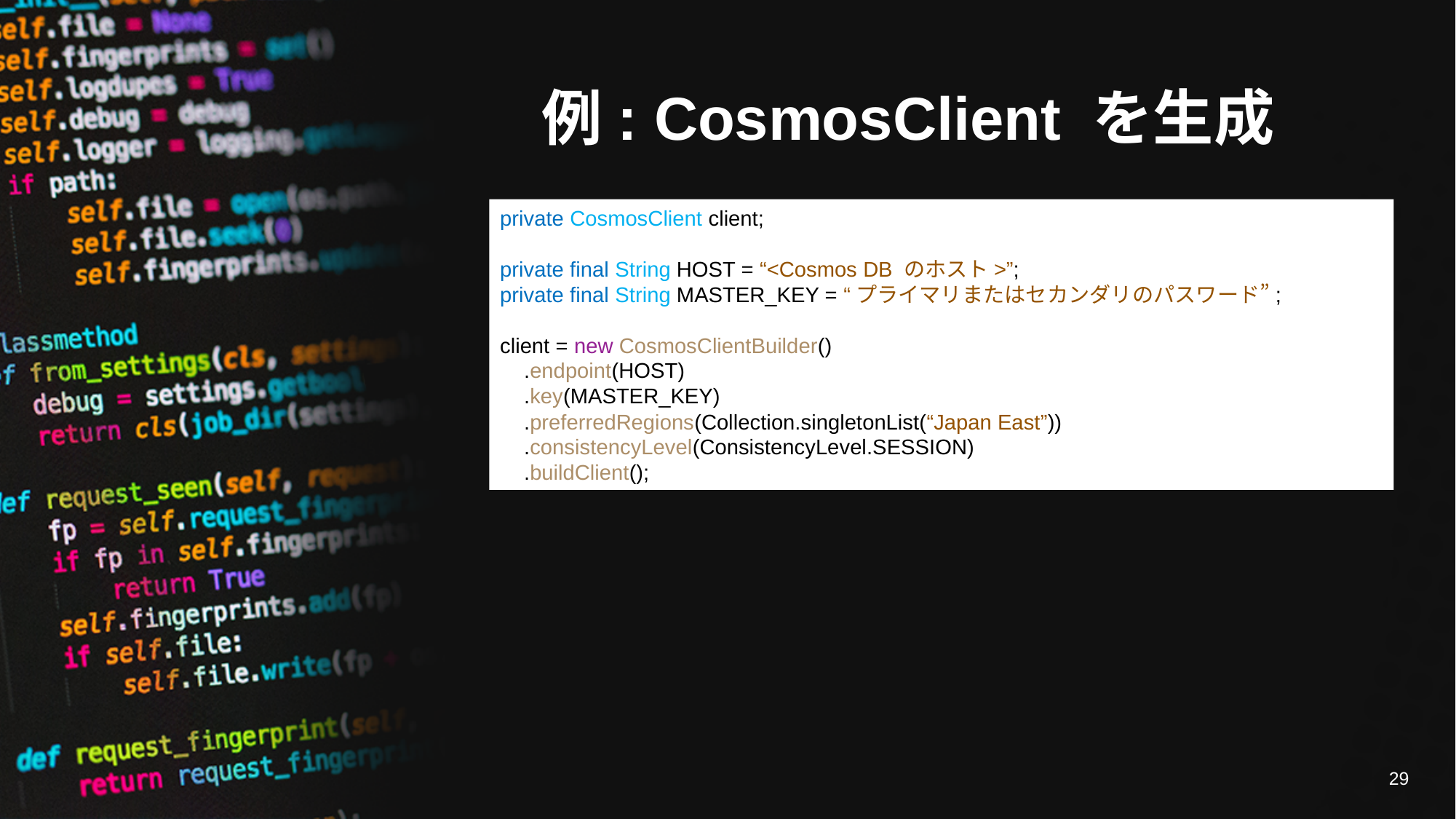

# 例: CosmosClient を生成
private CosmosClient client;

private final String HOST = “<Cosmos DB のホスト>”;
private final String MASTER_KEY = “プライマリまたはセカンダリのパスワード”;

client = new CosmosClientBuilder()
    .endpoint(HOST)
    .key(MASTER_KEY)
    .preferredRegions(Collection.singletonList(“Japan East”))
    .consistencyLevel(ConsistencyLevel.SESSION)
    .buildClient();
29